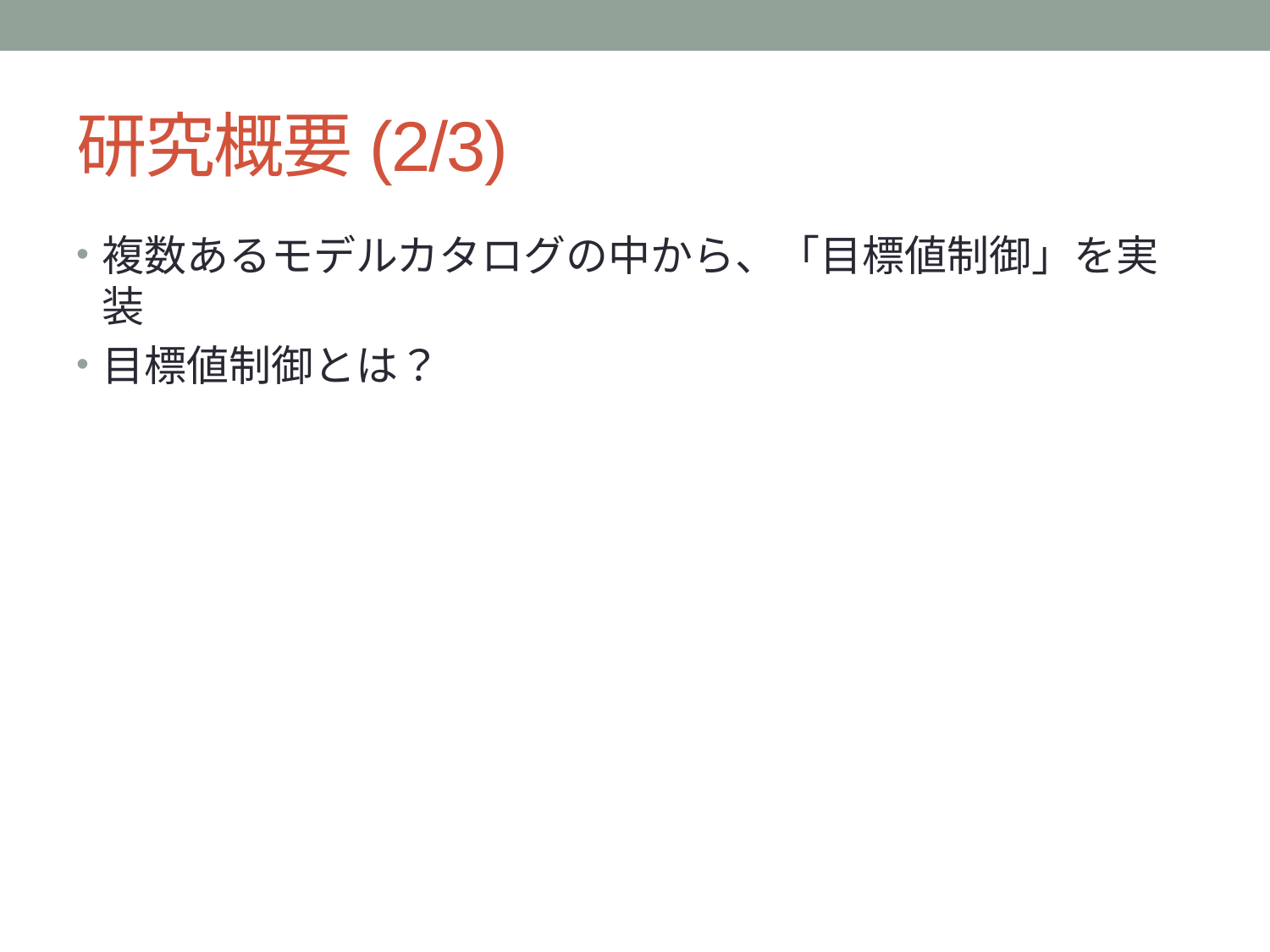

# 研究概要(2/3)
複数あるモデルカタログの中から、「目標値制御」を実装
目標値制御とは？